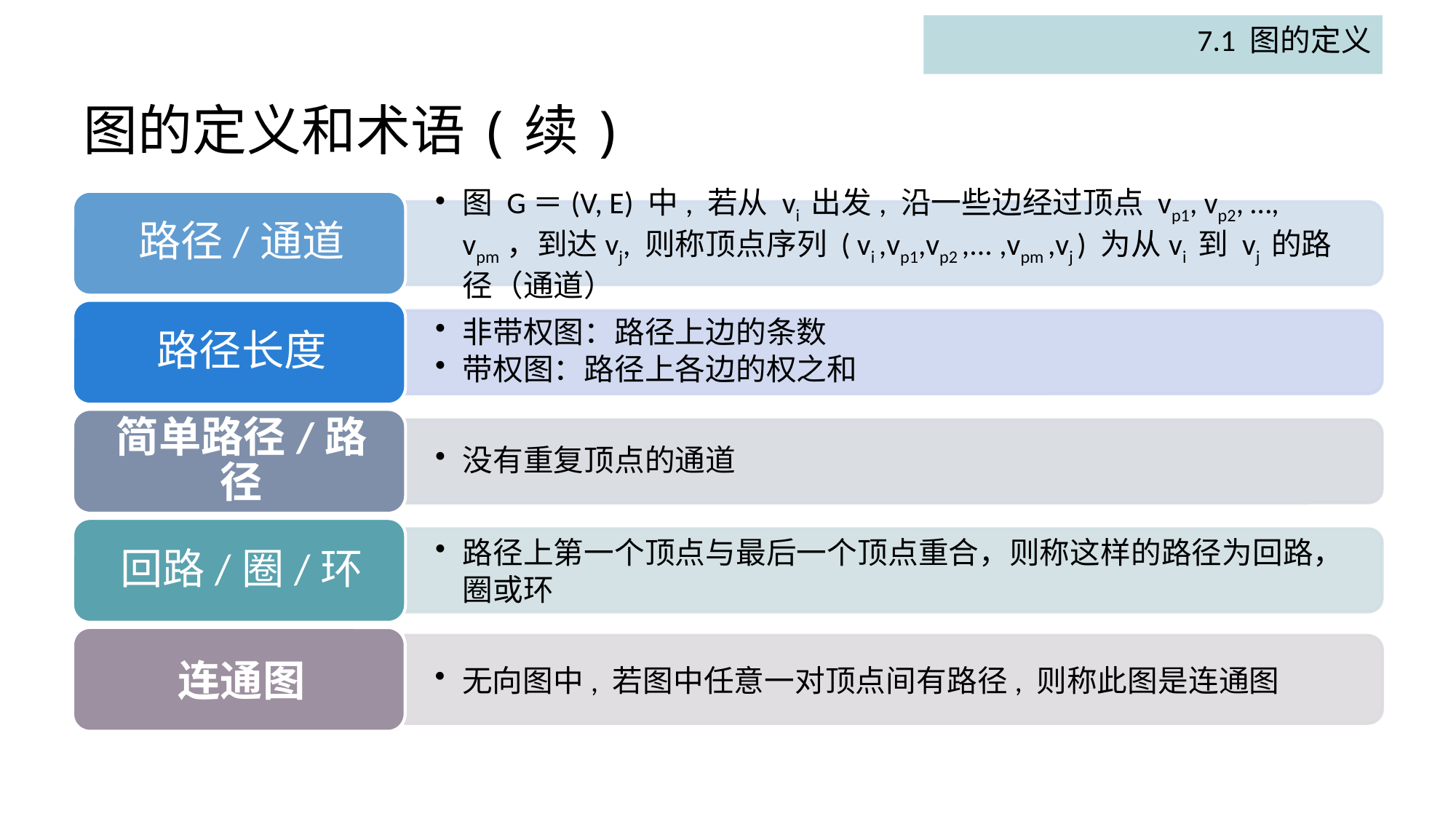

7.1 图的定义
# 图的定义和术语(续)
图 G＝(V, E) 中, 若从 vi 出发, 沿一些边经过顶点 vp1, vp2, …, vpm，到达vj, 则称顶点序列 ( vi ,vp1,vp2 ,... ,vpm ,vj ) 为从vi 到 vj 的路径（通道）
路径/通道
非带权图：路径上边的条数
带权图：路径上各边的权之和
路径长度
没有重复顶点的通道
简单路径/路径
路径上第一个顶点与最后一个顶点重合，则称这样的路径为回路，圈或环
回路/圈/环
无向图中, 若图中任意一对顶点间有路径, 则称此图是连通图
连通图